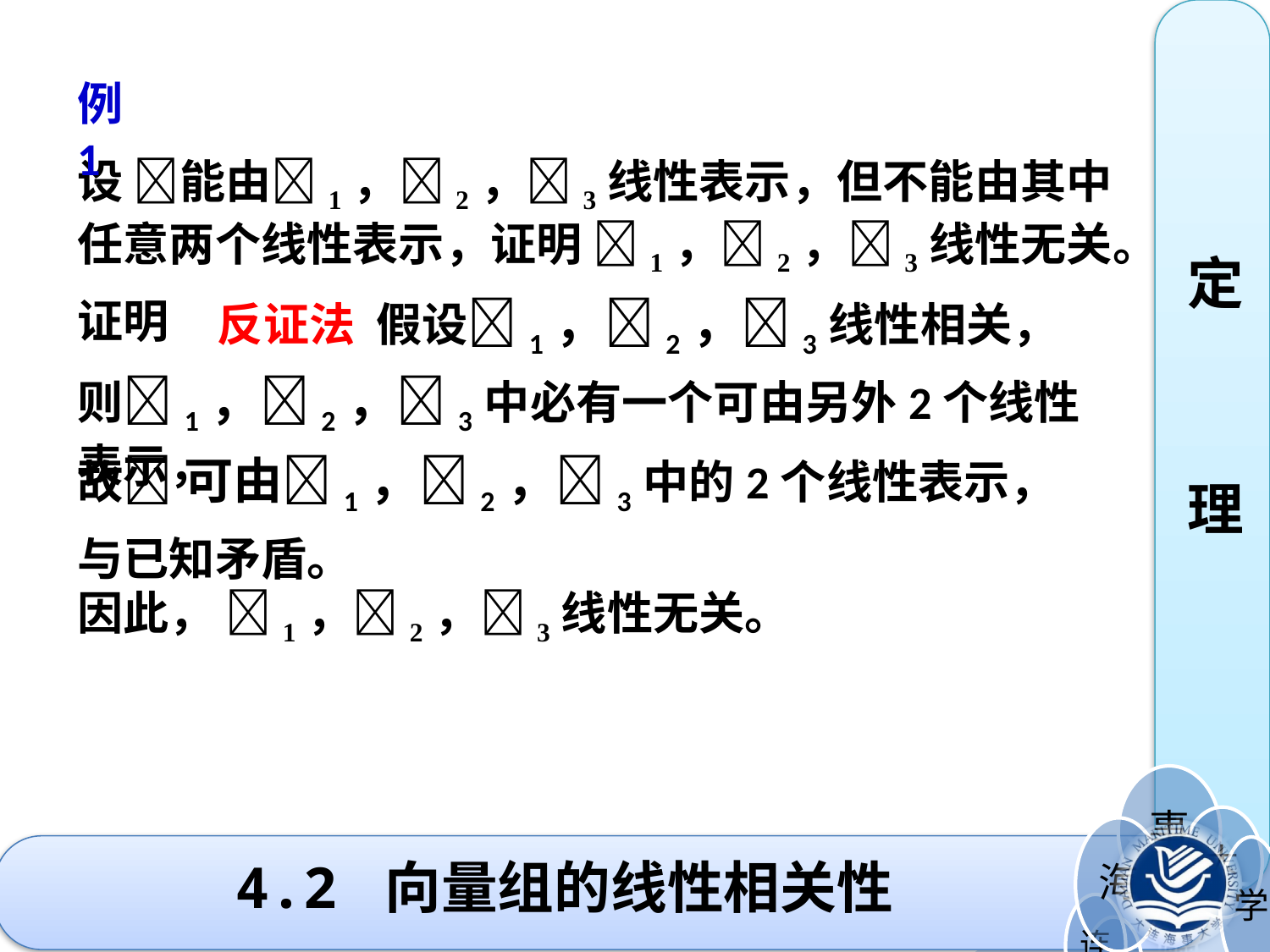

定

理
例1
设 β能由α1，α2，α3线性表示，但不能由其中任意两个线性表示，证明 α1，α2，α3线性无关。
证明
反证法  假设α1，α2，α3线性相关，
则α1，α2，α3中必有一个可由另外2个线性表示，
故β 可由α1，α2，α3中的2个线性表示，
与已知矛盾。
因此， α1，α2，α3线性无关。
# 4.2 向量组的线性相关性